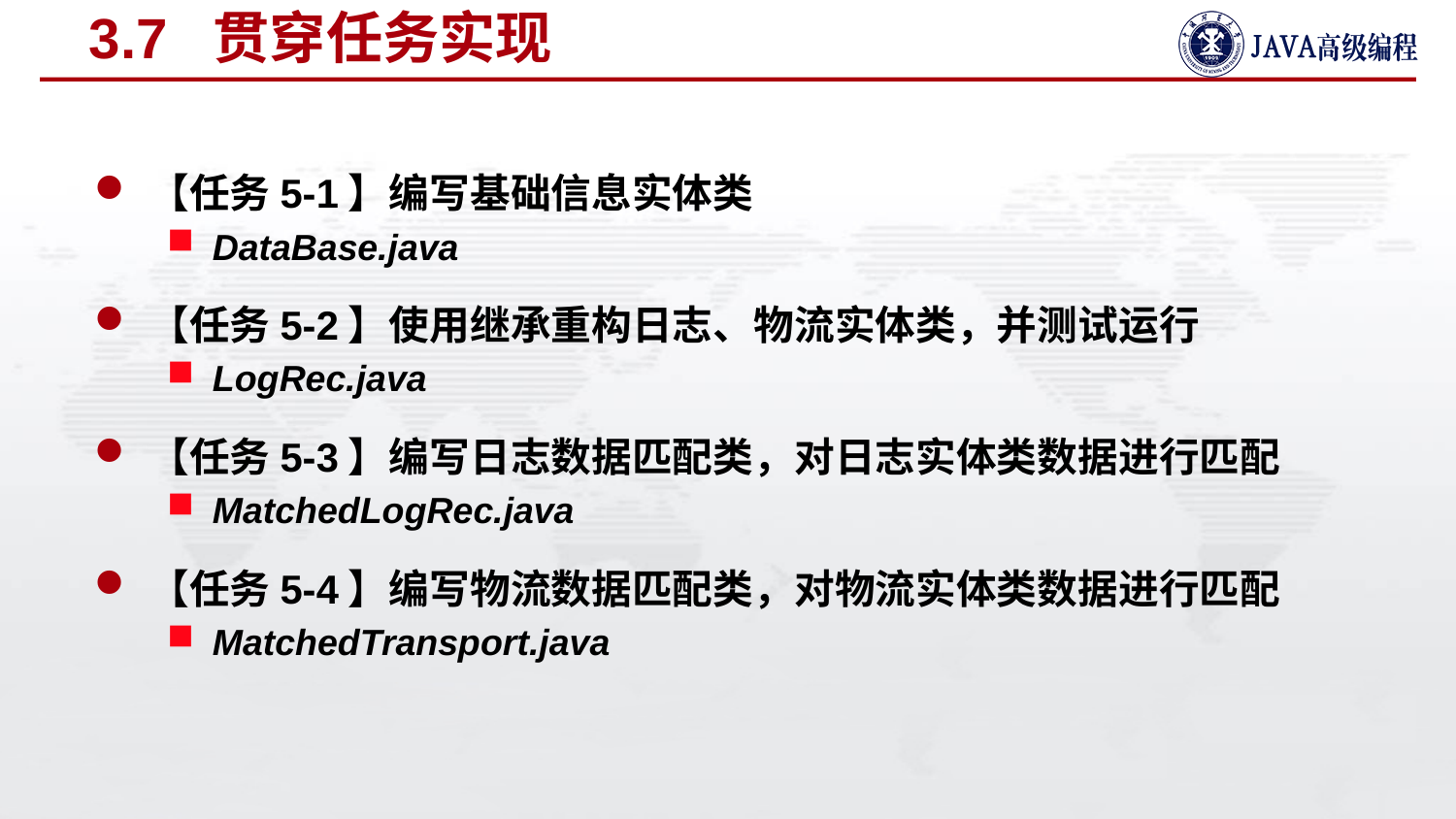

# 3.7  贯穿任务实现
【任务5-1】编写基础信息实体类
DataBase.java
【任务5-2】使用继承重构日志、物流实体类，并测试运行
LogRec.java
【任务5-3】编写日志数据匹配类，对日志实体类数据进行匹配
MatchedLogRec.java
【任务5-4】编写物流数据匹配类，对物流实体类数据进行匹配
MatchedTransport.java